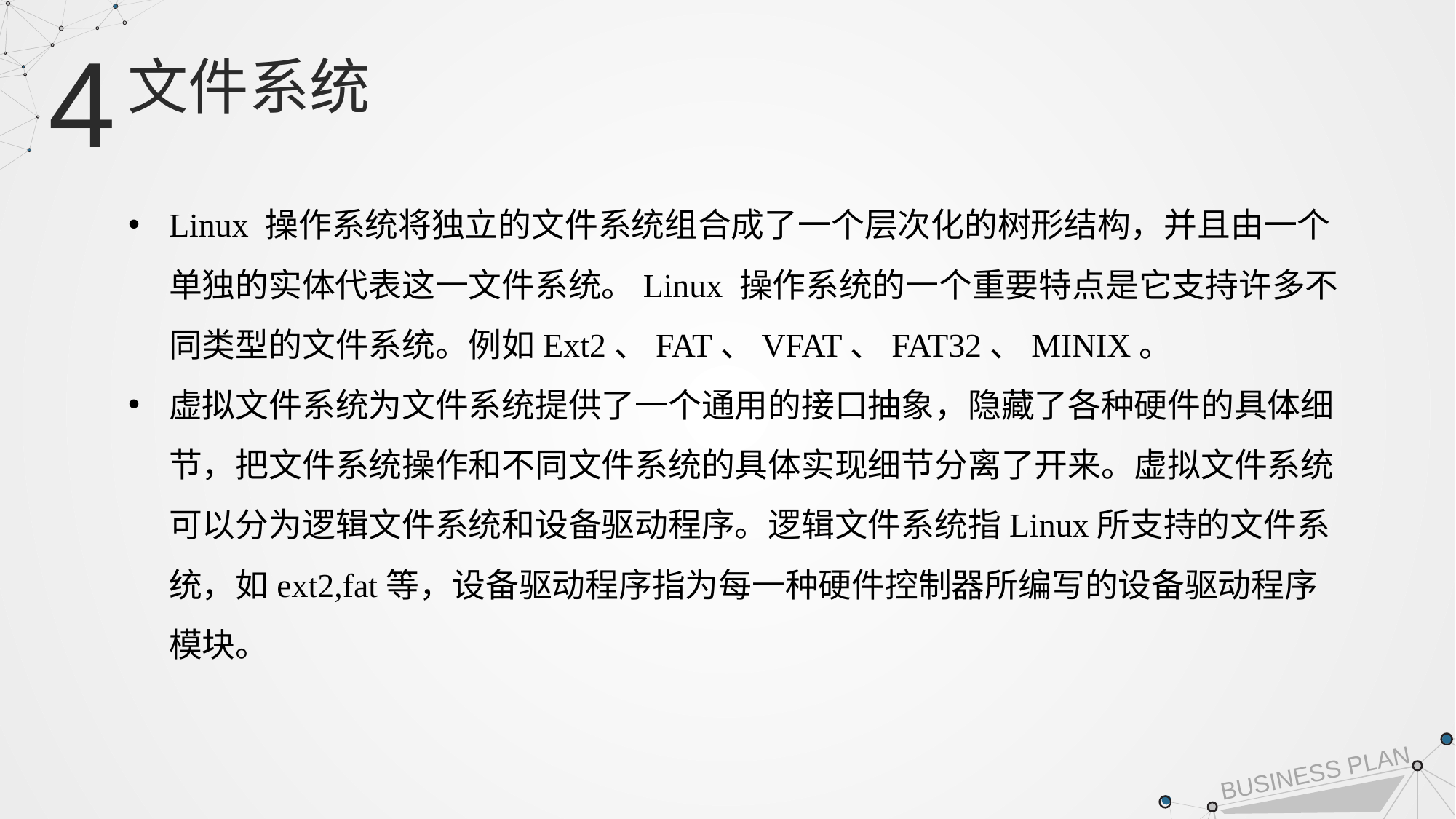

4
文件系统
Linux 操作系统将独立的文件系统组合成了一个层次化的树形结构，并且由一个单独的实体代表这一文件系统。Linux 操作系统的一个重要特点是它支持许多不同类型的文件系统。例如Ext2、FAT、VFAT、FAT32、MINIX。
虚拟文件系统为文件系统提供了一个通用的接口抽象，隐藏了各种硬件的具体细节，把文件系统操作和不同文件系统的具体实现细节分离了开来。虚拟文件系统可以分为逻辑文件系统和设备驱动程序。逻辑文件系统指Linux所支持的文件系统，如ext2,fat等，设备驱动程序指为每一种硬件控制器所编写的设备驱动程序模块。